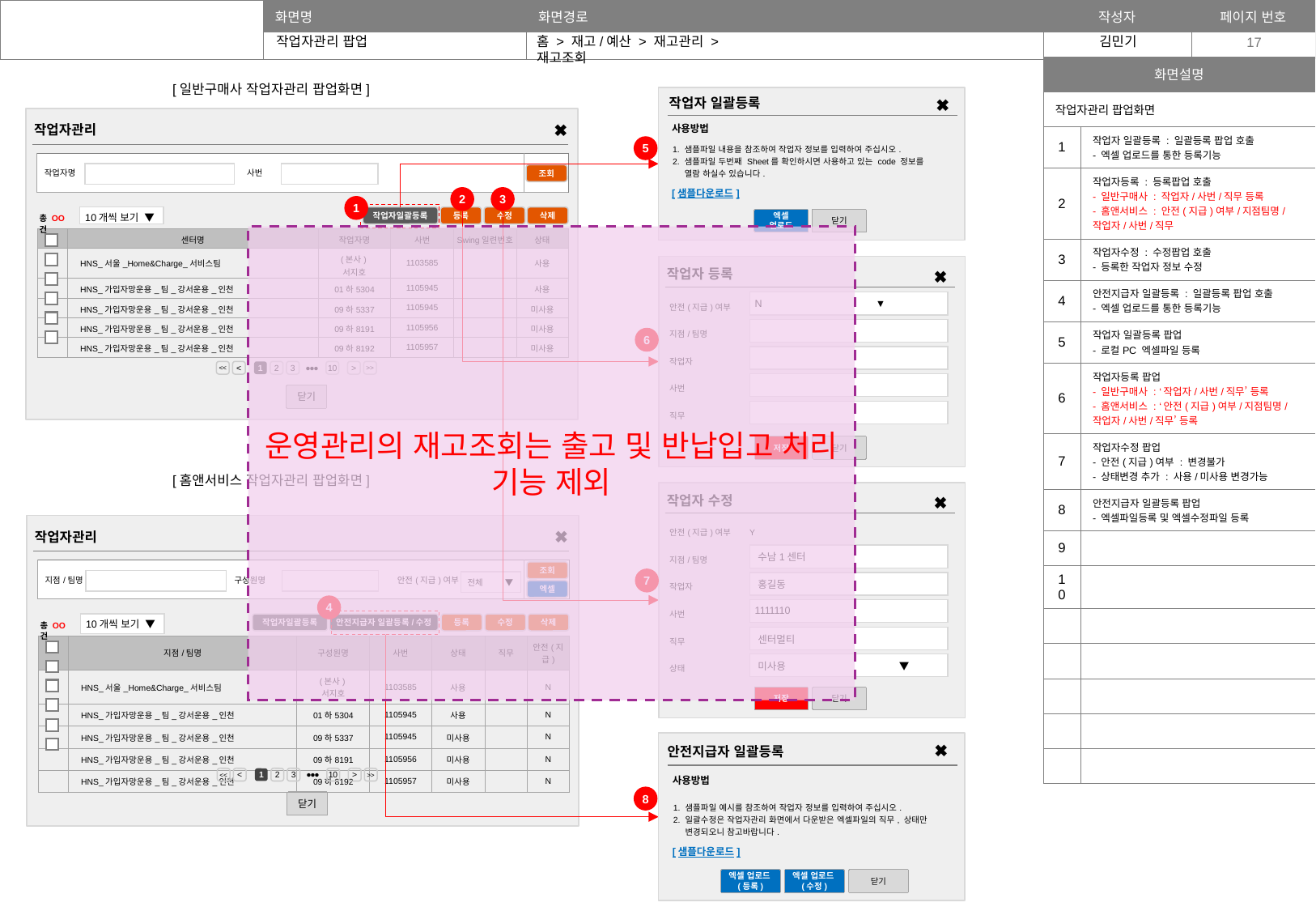

작업자관리 팝업
홈 > 재고/예산 > 재고관리 > 재고조회
17
| 화면설명 |  |
| --- | --- |
| 작업자관리 팝업화면 |  |
| 1 | 작업자 일괄등록 : 일괄등록 팝업 호출 - 엑셀 업로드를 통한 등록기능 |
| 2 | 작업자등록 : 등록팝업 호출 - 일반구매사 : 작업자/사번/직무 등록 - 홈앤서비스 : 안전(지급)여부/지점팀명/작업자/사번/직무 |
| 3 | 작업자수정 : 수정팝업 호출 - 등록한 작업자 정보 수정 |
| 4 | 안전지급자 일괄등록 : 일괄등록 팝업 호출 - 엑셀 업로드를 통한 등록기능 |
| 5 | 작업자 일괄등록 팝업 - 로컬PC 엑셀파일 등록 |
| 6 | 작업자등록 팝업 - 일반구매사 : ‘작업자/사번/직무’ 등록 - 홈앤서비스 : ‘안전(지급)여부/지점팀명/작업자/사번/직무’ 등록 |
| 7 | 작업자수정 팝업 - 안전(지급)여부 : 변경불가 - 상태변경 추가 : 사용/미사용 변경가능 |
| 8 | 안전지급자 일괄등록 팝업 - 엑셀파일등록 및 엑셀수정파일 등록 |
| 9 |  |
| 10 |  |
|  |  |
|  |  |
|  |  |
|  |  |
|  |  |
[일반구매사 작업자관리 팝업화면]

작업자 일괄등록
✖
17 / 30

작업자관리
✖
닫기
사용방법
| 샘플파일 내용을 참조하여 작업자 정보를 입력하여 주십시오. 샘플파일 두번째 Sheet를 확인하시면 사용하고 있는 code 정보를 열람 하실수 있습니다. |
| --- |
| [샘플다운로드] |
5
| 작업자명 |  | 사번 |  |  |  |  |
| --- | --- | --- | --- | --- | --- | --- |
|  |
| --- |
|  |
| --- |
조회
2
3
1

| 10개씩 보기  ▼ |
| --- |
등록
수정
삭제
작업자일괄등록
총 OO건
엑셀 업로드
닫기
운영관리의 재고조회는 출고 및 반납입고 처리 기능 제외
|  | 센터명 | 작업자명 | 사번 | Swing일련번호 | 상태 |
| --- | --- | --- | --- | --- | --- |
|  | HNS\_서울\_Home&Charge\_서비스팀 | (본사)서지호 | 1103585 |  | 사용 |
|  | HNS\_가입자망운용\_팀\_강서운용\_인천 | 01하5304 | 1105945 |  | 사용 |
|  | HNS\_가입자망운용\_팀\_강서운용\_인천 | 09하5337 | 1105945 |  | 미사용 |
|  | HNS\_가입자망운용\_팀\_강서운용\_인천 | 09하8191 | 1105956 |  | 미사용 |
|  | HNS\_가입자망운용\_팀\_강서운용\_인천 | 09하8192 | 1105957 |  | 미사용 |

작업자 등록
✖

| N ▼ |
| --- |

| 안전(지급)여부 |  |
| --- | --- |
| 지점/팀명 |  |
| 작업자 |  |
| 사번 |  |
| 직무 |  |

|  |
| --- |
6

|  |
| --- |
<<
<
1
2
3
⦁⦁⦁
10
>
>>
|  |
| --- |
|  |
| --- |
저장
닫기
[홈앤서비스 작업자관리 팝업화면]

작업자 수정
✖

작업자관리
✖
닫기
| 안전(지급)여부 | Y |
| --- | --- |
| 지점/팀명 |  |
| 작업자 |  |
| 사번 |  |
| 직무 |  |
| 상태 |  |
| 수남1센터 |
| --- |
| 지점/팀명 |  | 구성원명 |  | 안전(지급)여부 |  |  |
| --- | --- | --- | --- | --- | --- | --- |
조회
7
|  |
| --- |
|  |
| --- |
| 전체 ▼ |
| --- |
| 홍길동 |
| --- |
엑셀
4
| 1111110 |
| --- |

| 10개씩 보기  ▼ |
| --- |
등록
수정
삭제
작업자일괄등록
안전지급자 일괄등록/수정
총 OO건
| 센터멀티 |
| --- |
|  | 지점/팀명 | 구성원명 | 사번 | 상태 | 직무 | 안전(지급) |
| --- | --- | --- | --- | --- | --- | --- |
|  | HNS\_서울\_Home&Charge\_서비스팀 | (본사)서지호 | 1103585 | 사용 |  | N |
|  | HNS\_가입자망운용\_팀\_강서운용\_인천 | 01하5304 | 1105945 | 사용 |  | N |
|  | HNS\_가입자망운용\_팀\_강서운용\_인천 | 09하5337 | 1105945 | 미사용 |  | N |
|  | HNS\_가입자망운용\_팀\_강서운용\_인천 | 09하8191 | 1105956 | 미사용 |  | N |
|  | HNS\_가입자망운용\_팀\_강서운용\_인천 | 09하8192 | 1105957 | 미사용 |  | N |

| 미사용 ▼ |
| --- |

저장
닫기

17 / 30
안전지급자 일괄등록
✖

<<
<
1
2
3
⦁⦁⦁
10
>
>>
사용방법
8
| 샘플파일 예시를 참조하여 작업자 정보를 입력하여 주십시오. 일괄수정은 작업자관리 화면에서 다운받은 엑셀파일의 직무, 상태만 변경되오니 참고바랍니다. |
| --- |
| [샘플다운로드] |
엑셀 업로드(등록)
엑셀 업로드(수정)
닫기